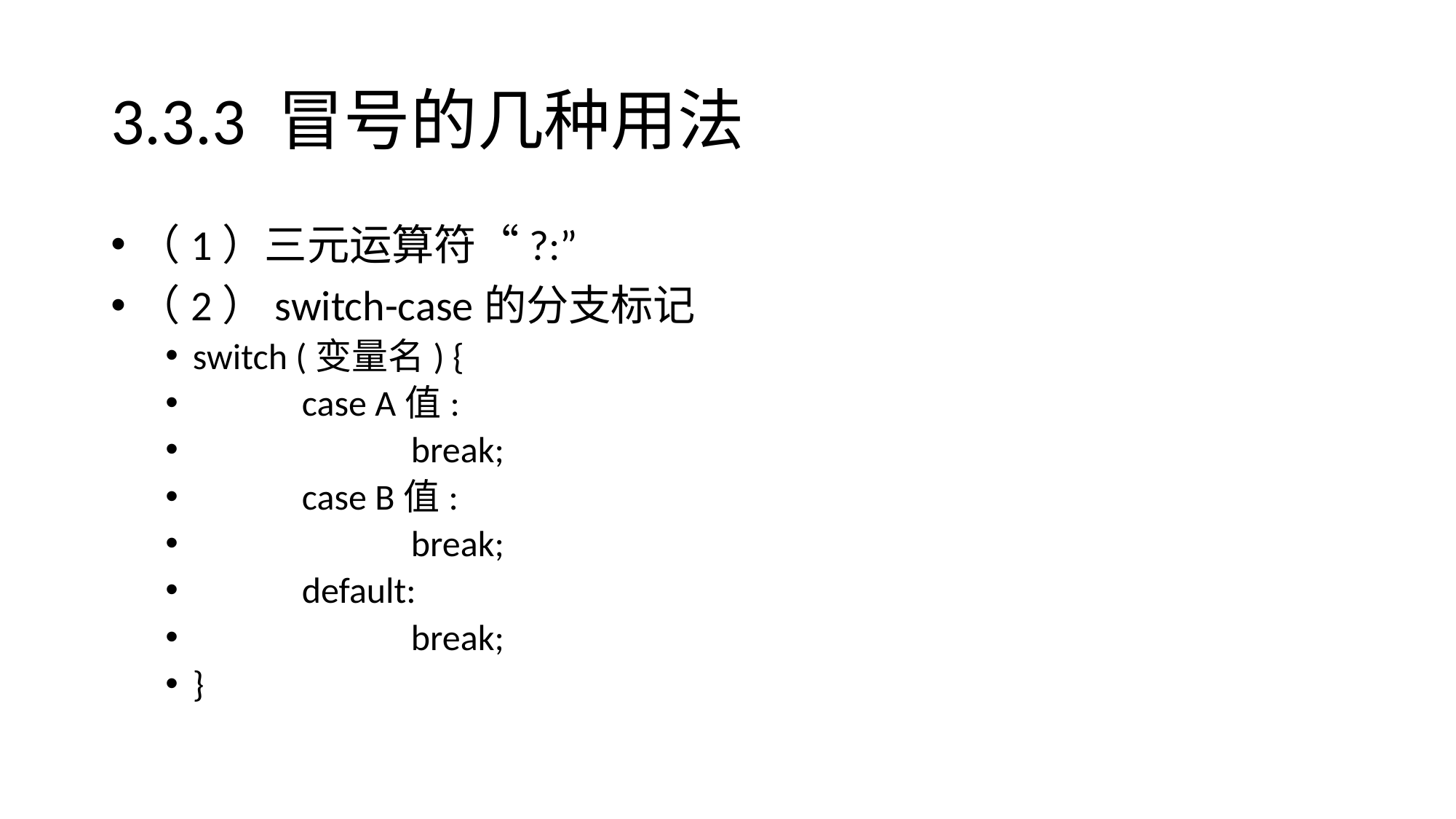

# 3.3.3 冒号的几种用法
（1）三元运算符“?:”
（2）switch-case的分支标记
switch (变量名) {
	case A值:
		break;
	case B值:
		break;
	default:
		break;
}